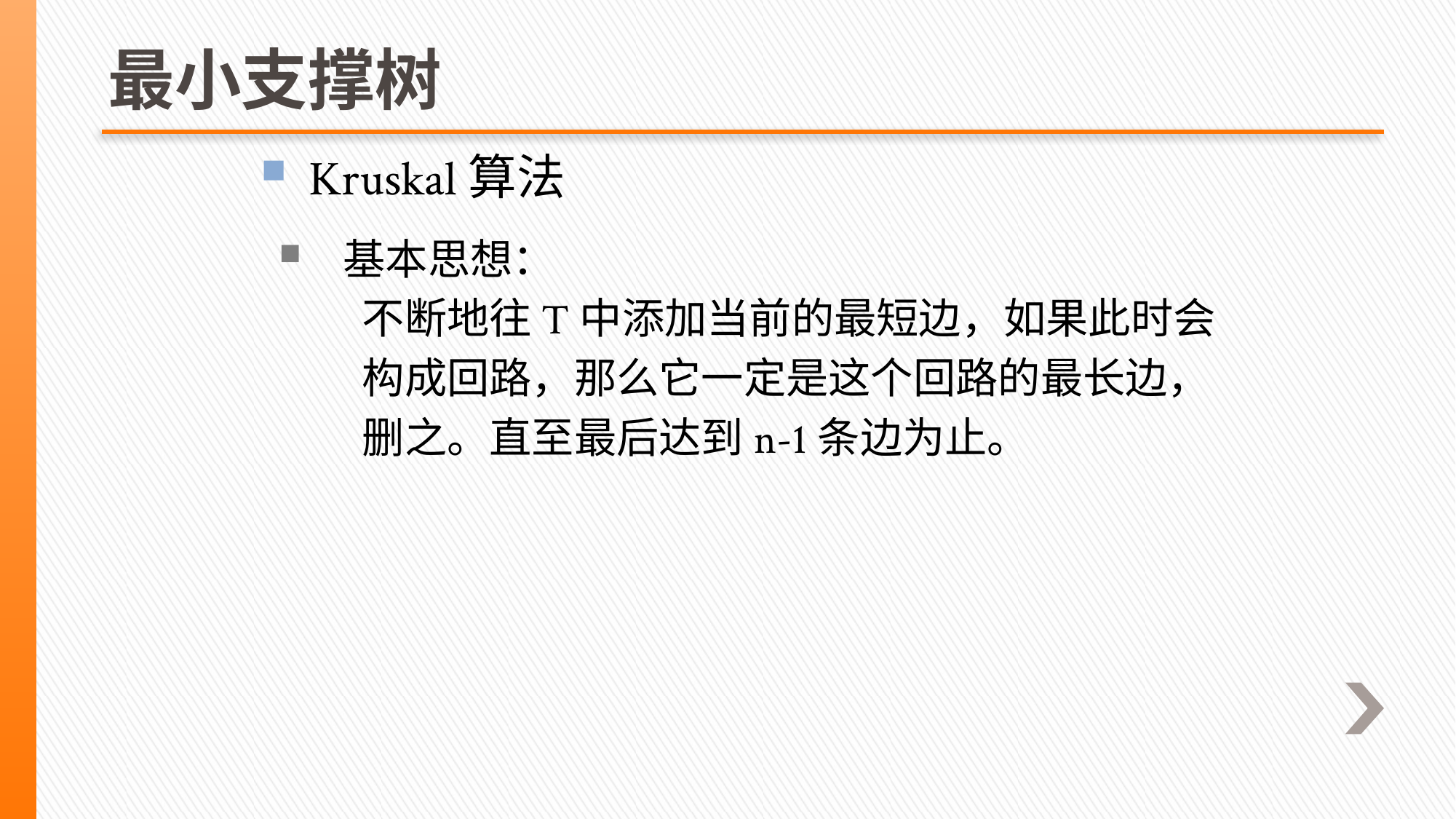

# 最小支撑树
  Kruskal算法
   基本思想：
     不断地往T中添加当前的最短边，如果此时会
     构成回路，那么它一定是这个回路的最长边，
     删之。直至最后达到n-1条边为止。